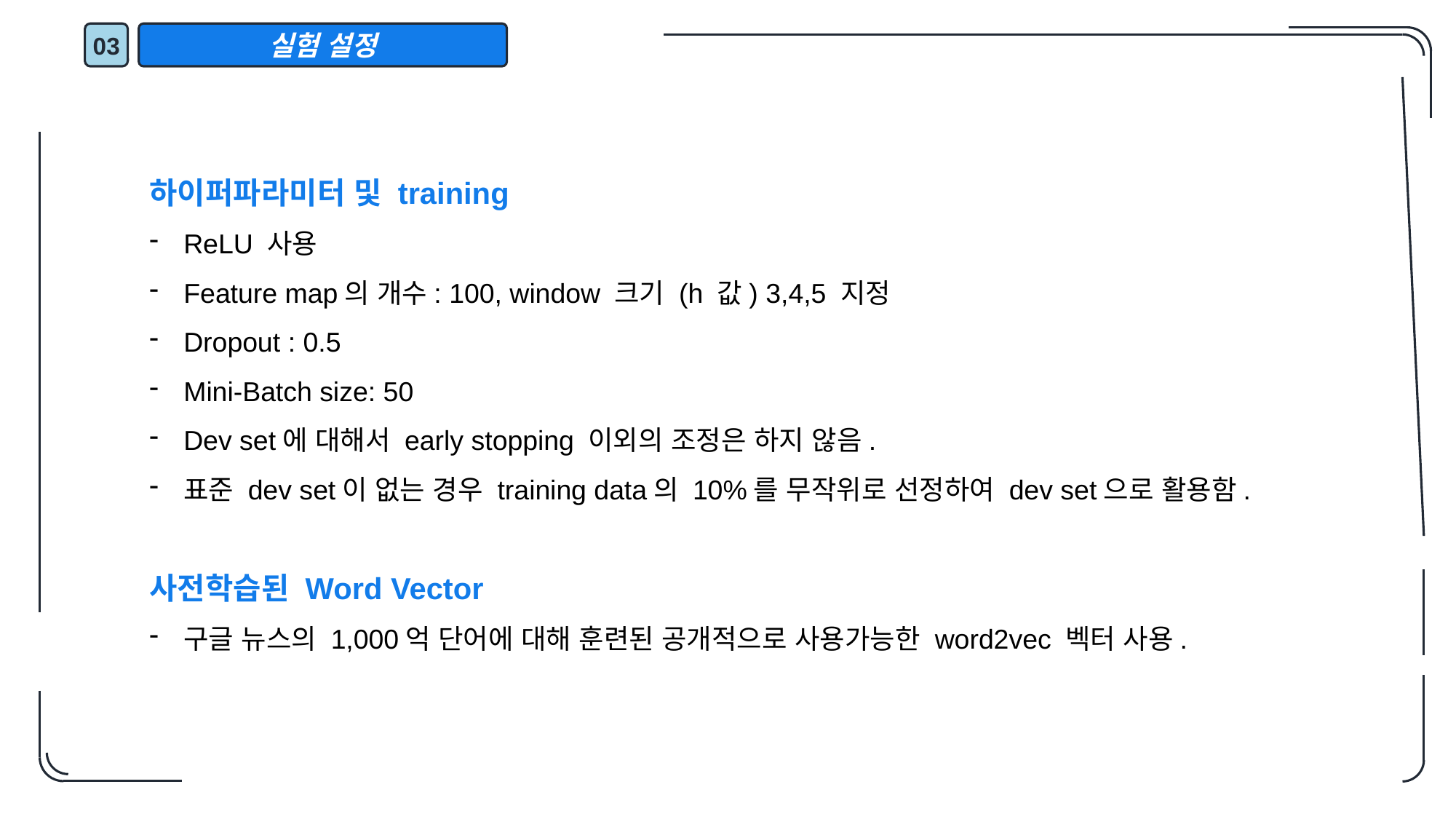

03
실험 설정

하이퍼파라미터 및 training
ReLU 사용
Feature map의 개수: 100, window 크기 (h 값) 3,4,5 지정
Dropout : 0.5
Mini-Batch size: 50
Dev set에 대해서 early stopping 이외의 조정은 하지 않음.
표준 dev set이 없는 경우 training data의 10%를 무작위로 선정하여 dev set으로 활용함.
사전학습된 Word Vector
구글 뉴스의 1,000억 단어에 대해 훈련된 공개적으로 사용가능한 word2vec 벡터 사용.